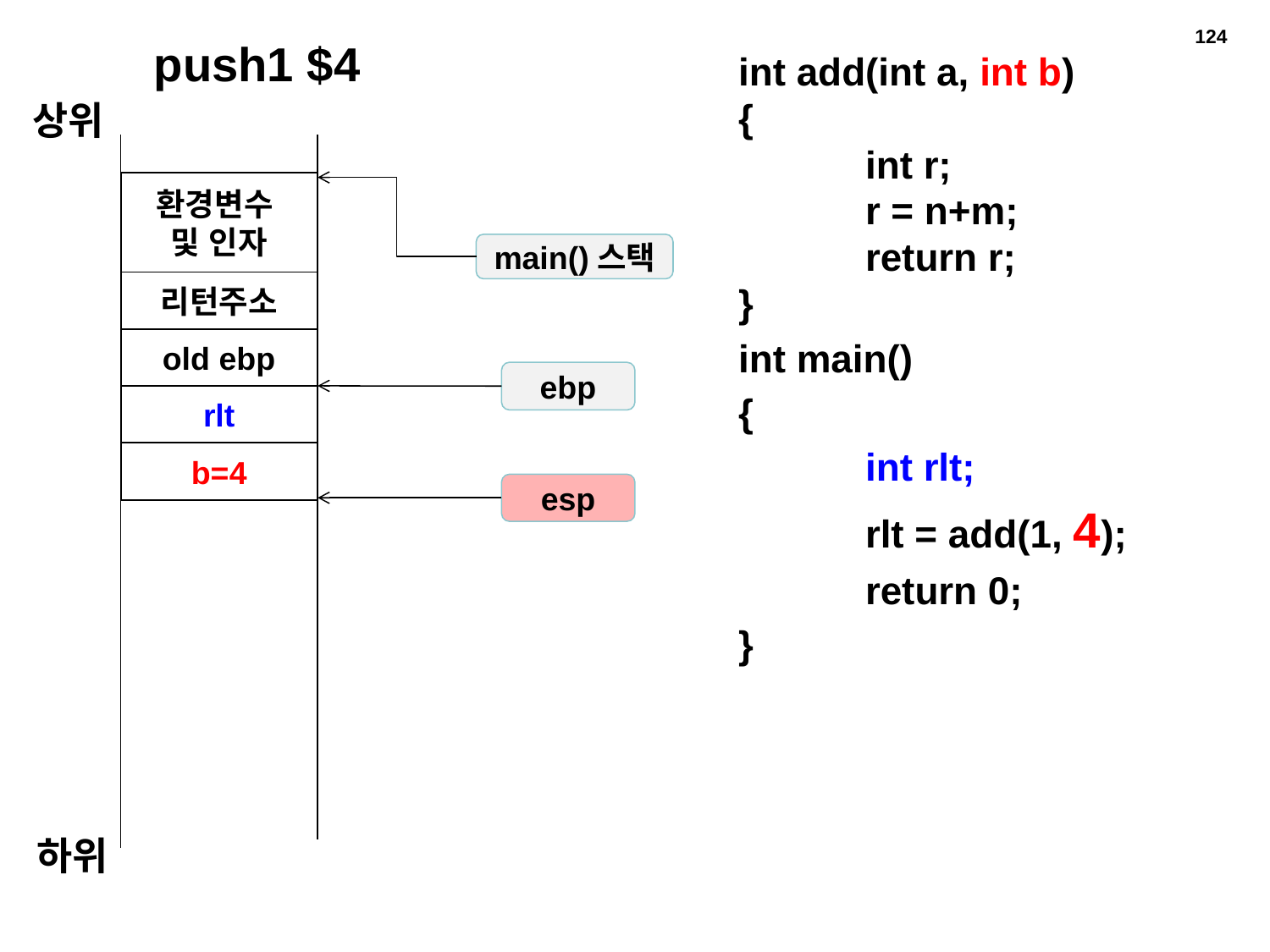

# push1 $4
124
int add(int a, int b)
{
	int r;
	r = n+m;
	return r;
}
int main()
{
	int rlt;
	rlt = add(1, 4);
	return 0;
}
상위
환경변수
및 인자
main()스택
리턴주소
old ebp
ebp
rlt
b=4
esp
하위